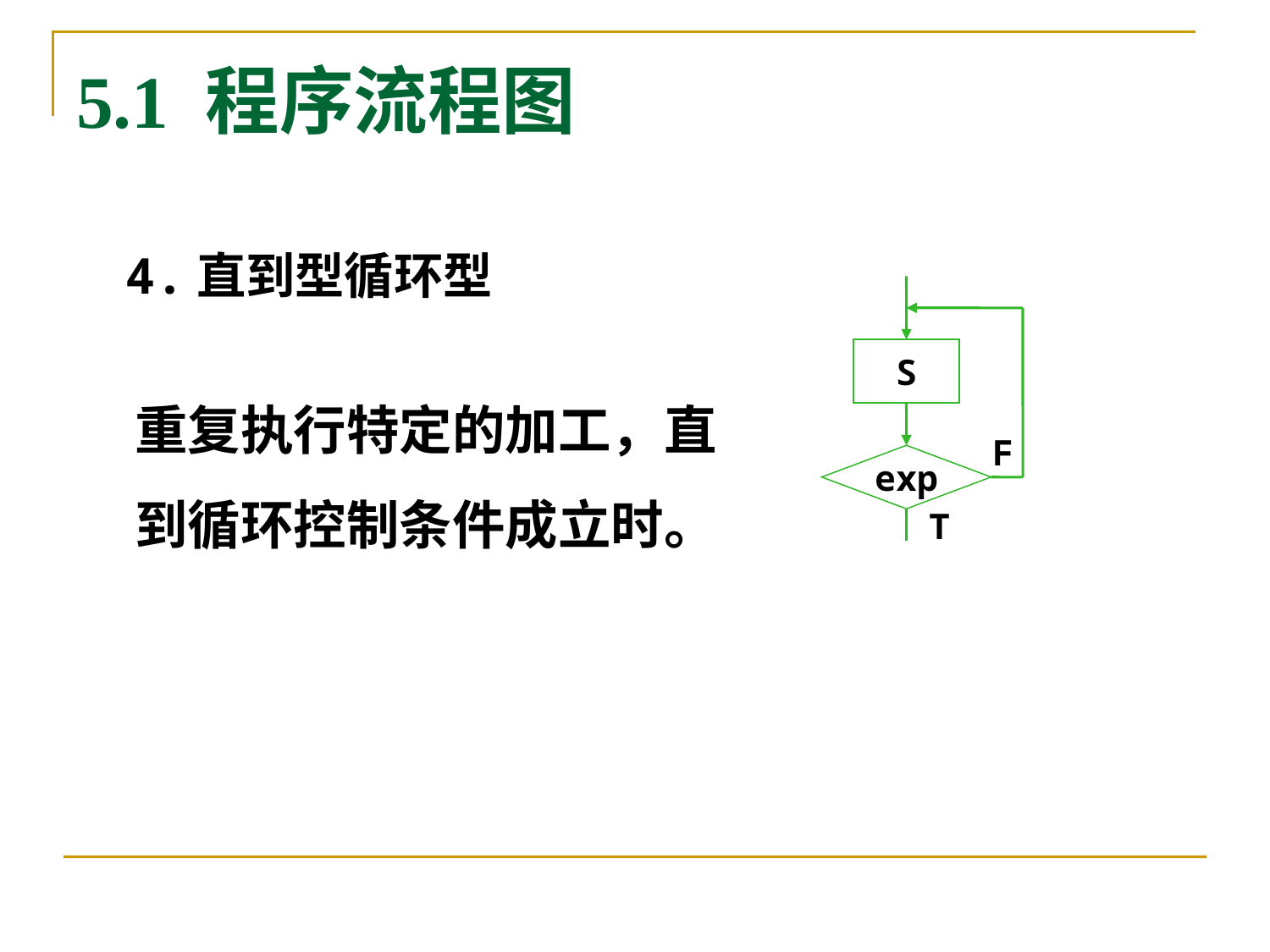

# 5.1 程序流程图
4.直到型循环型

S

F
exp

T

重复执行特定的加工，直到循环控制条件成立时。